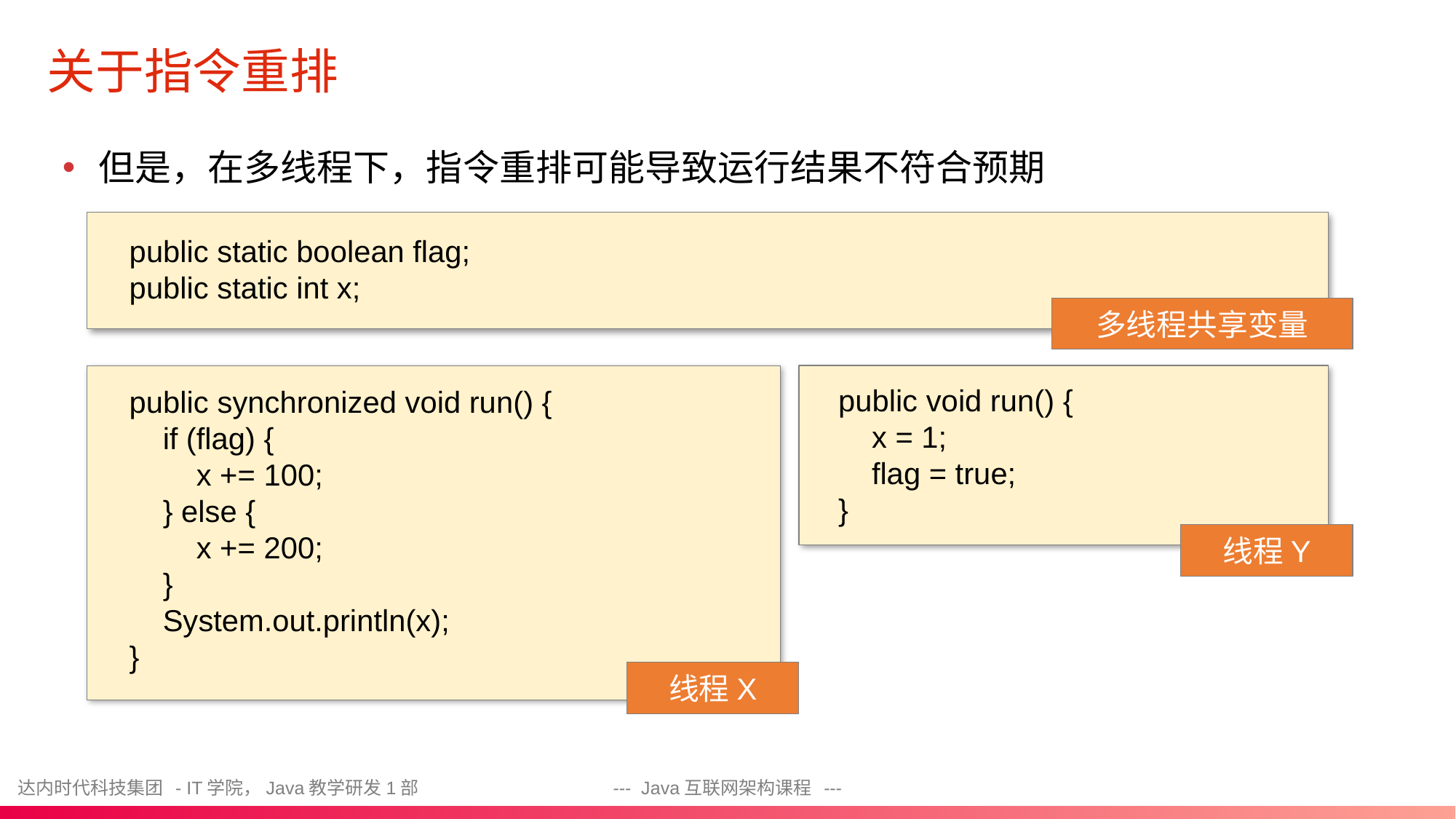

# 关于指令重排
但是，在多线程下，指令重排可能导致运行结果不符合预期

public static boolean flag;
public static int x;
多线程共享变量

public void run() {
    x = 1;
    flag = true;
}
public synchronized void run() {
    if (flag) {
        x += 100;
    } else {
        x += 200;
    }
    System.out.println(x);
}
线程Y
线程X